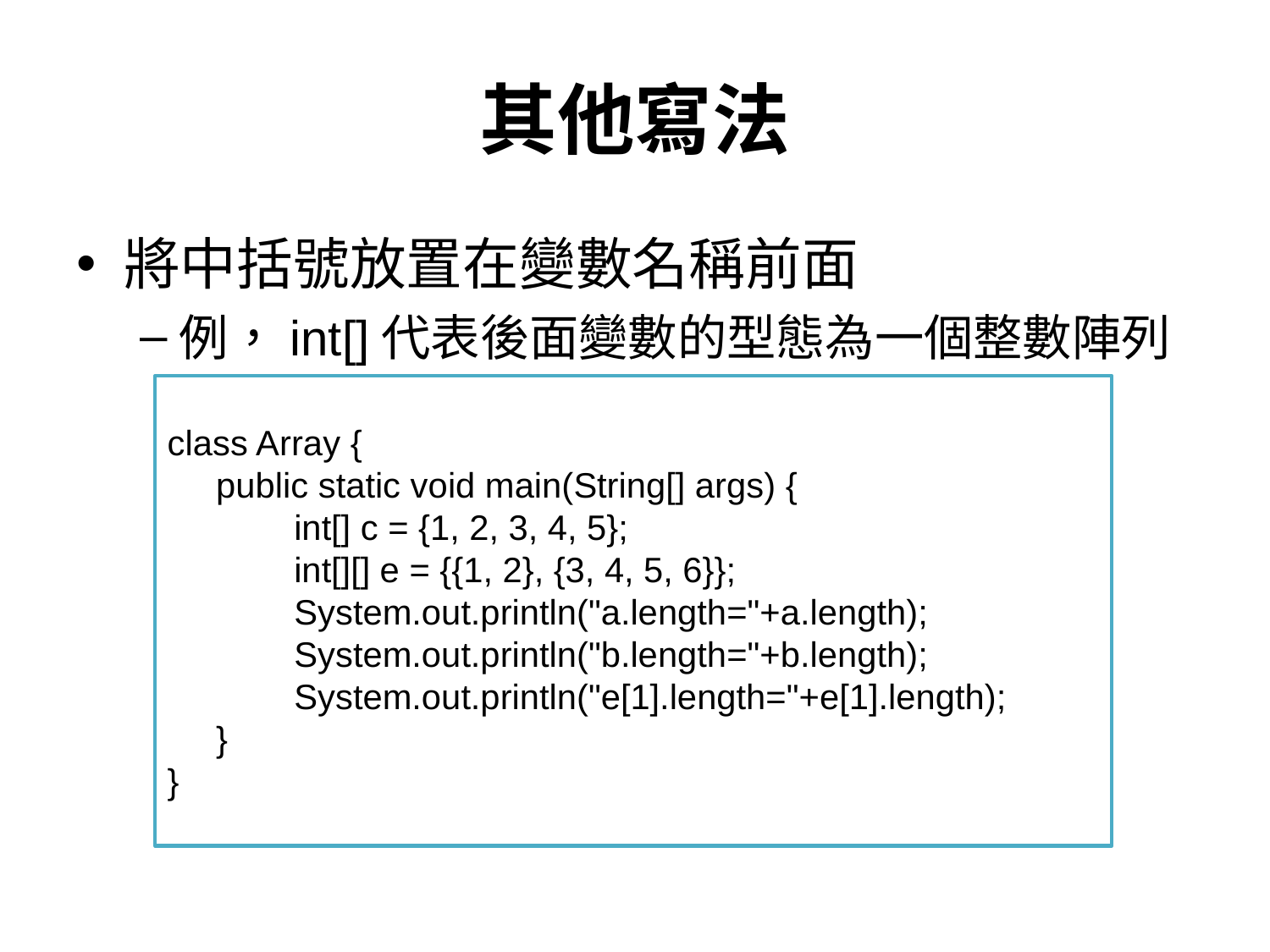

# 其他寫法
將中括號放置在變數名稱前面
例，int[]代表後面變數的型態為一個整數陣列
class Array {
     public static void main(String[] args) {
             int[] c = {1, 2, 3, 4, 5};
             int[][] e = {{1, 2}, {3, 4, 5, 6}};
             System.out.println("a.length="+a.length);
             System.out.println("b.length="+b.length);
             System.out.println("e[1].length="+e[1].length);
     }
}